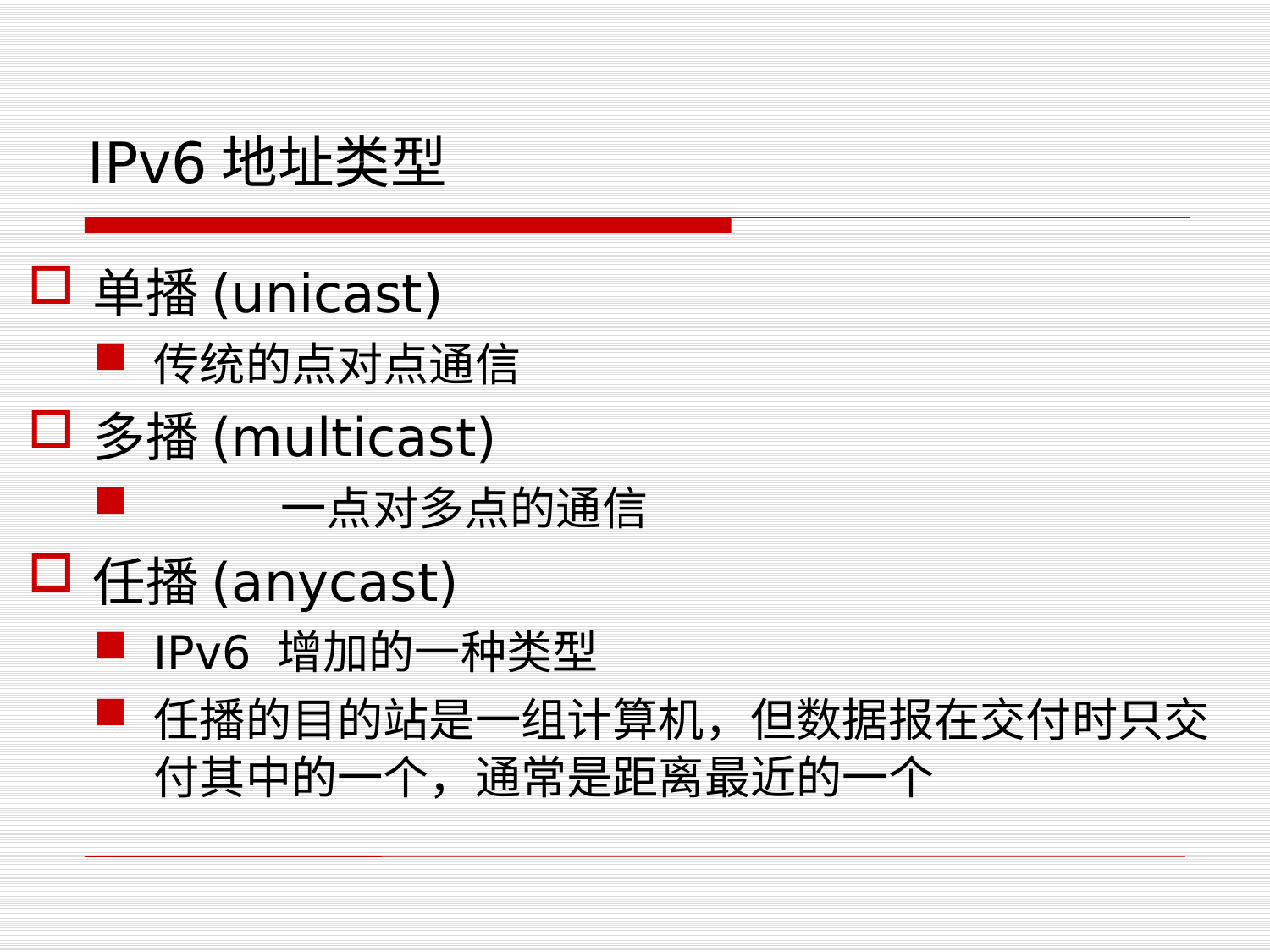

# IPv6地址类型
单播(unicast)
传统的点对点通信
多播(multicast)
	一点对多点的通信
任播(anycast)
IPv6 增加的一种类型
任播的目的站是一组计算机，但数据报在交付时只交付其中的一个，通常是距离最近的一个